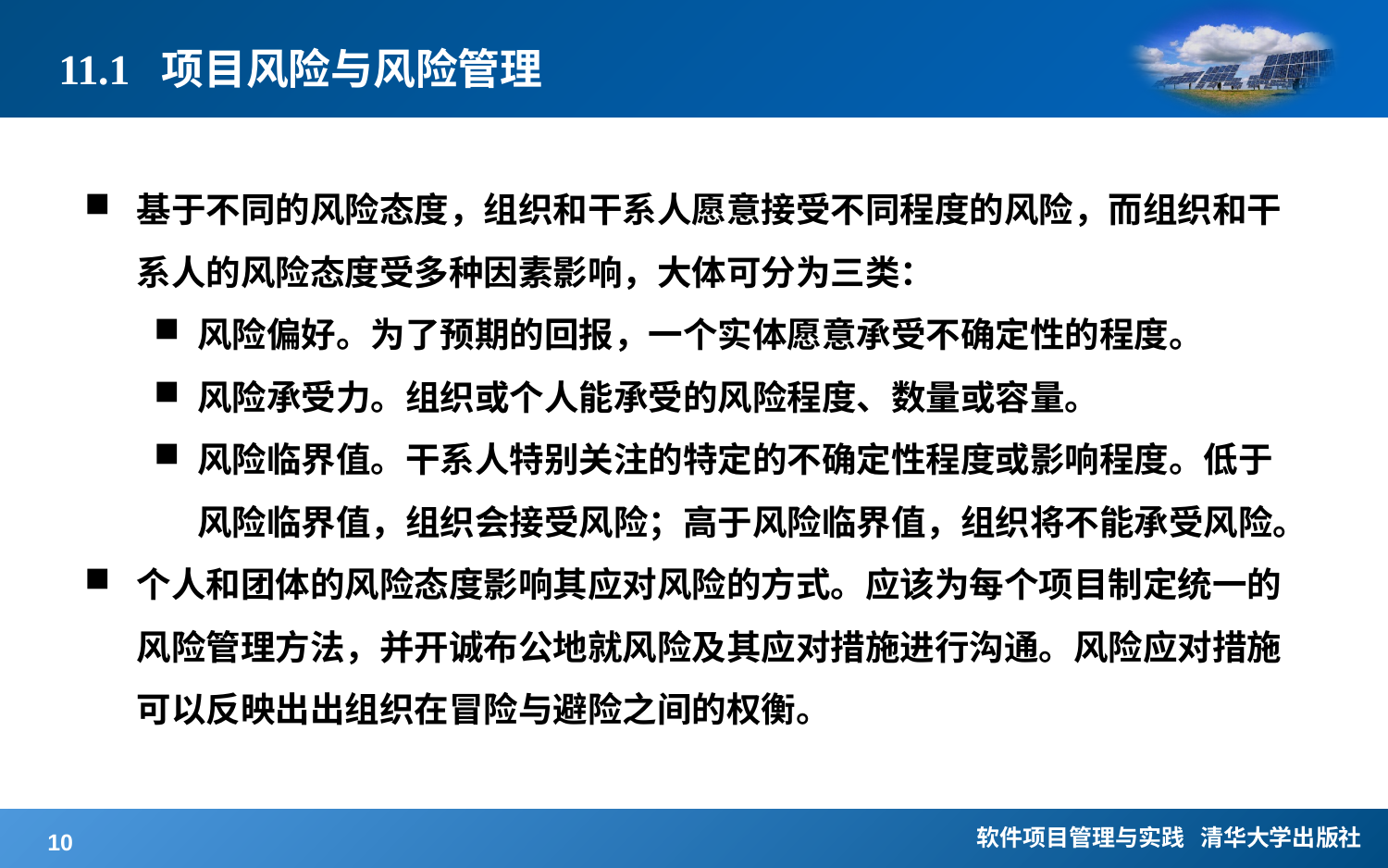

# 11.1  项目风险与风险管理
基于不同的风险态度，组织和干系人愿意接受不同程度的风险，而组织和干系人的风险态度受多种因素影响，大体可分为三类：
风险偏好。为了预期的回报，一个实体愿意承受不确定性的程度。
风险承受力。组织或个人能承受的风险程度、数量或容量。
风险临界值。干系人特别关注的特定的不确定性程度或影响程度。低于风险临界值，组织会接受风险；高于风险临界值，组织将不能承受风险。
个人和团体的风险态度影响其应对风险的方式。应该为每个项目制定统一的风险管理方法，并开诚布公地就风险及其应对措施进行沟通。风险应对措施可以反映出出组织在冒险与避险之间的权衡。